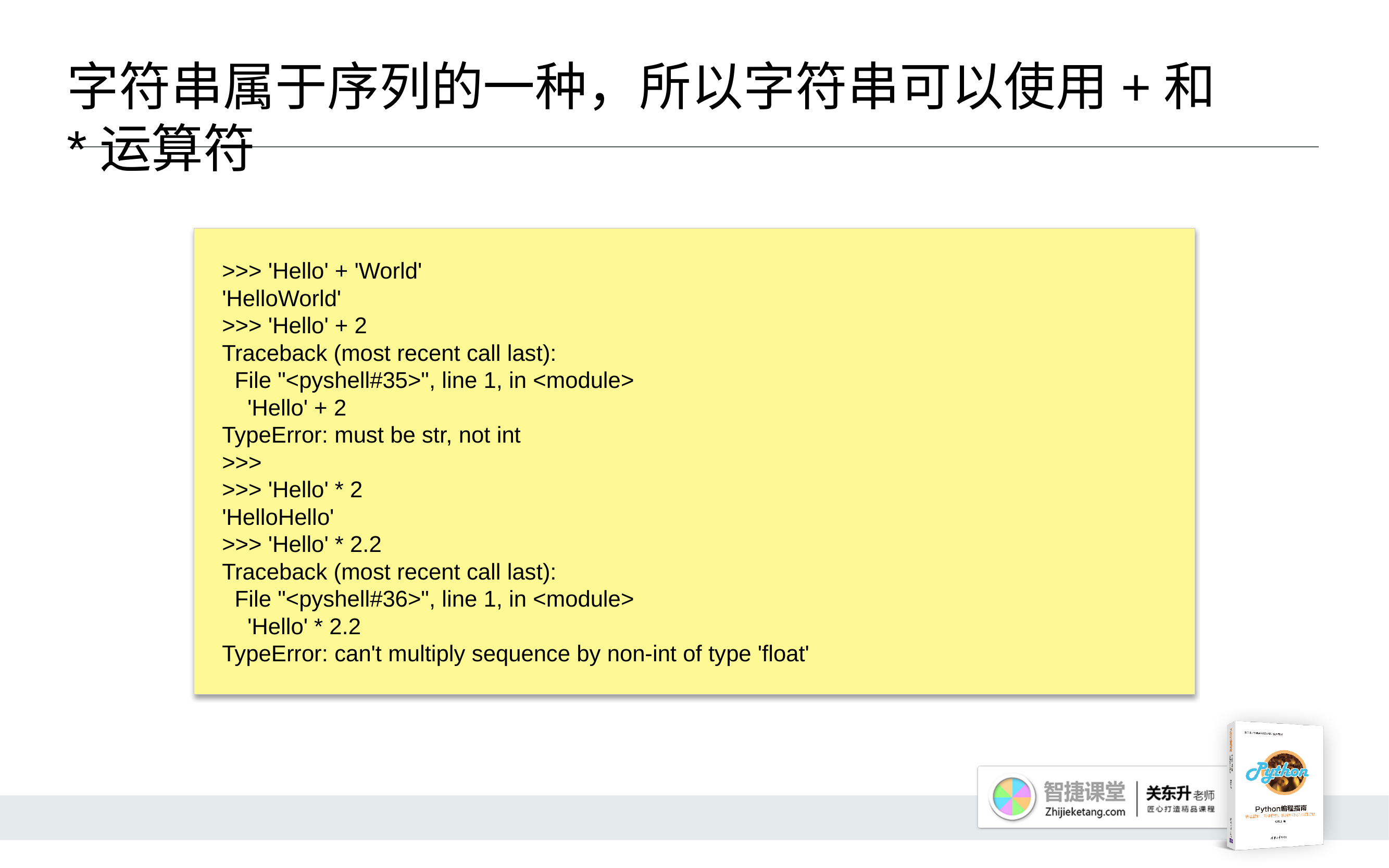

# 字符串属于序列的一种，所以字符串可以使用+和*运算符
>>> 'Hello' + 'World'
'HelloWorld'
>>> 'Hello' + 2
Traceback (most recent call last):
  File "<pyshell#35>", line 1, in <module>
    'Hello' + 2
TypeError: must be str, not int
>>>
>>> 'Hello' * 2
'HelloHello'
>>> 'Hello' * 2.2
Traceback (most recent call last):
  File "<pyshell#36>", line 1, in <module>
    'Hello' * 2.2
TypeError: can't multiply sequence by non-int of type 'float'